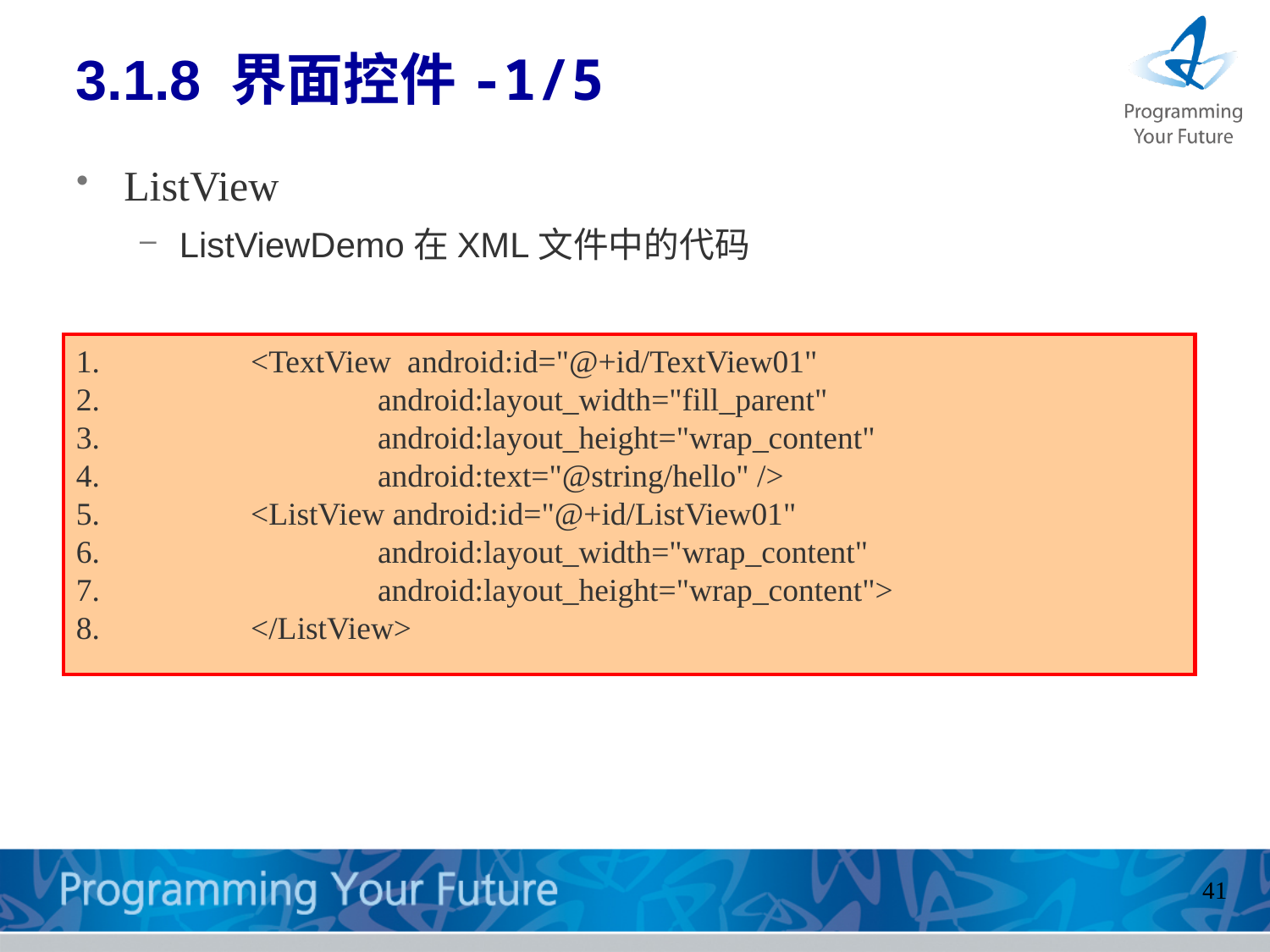

3.1.8 界面控件-1/5
ListView
ListViewDemo在XML文件中的代码

	<TextView  android:id="@+id/TextView01"
		android:layout_width="fill_parent"
		android:layout_height="wrap_content"
		android:text="@string/hello" />
	<ListView android:id="@+id/ListView01"
		android:layout_width="wrap_content"
		android:layout_height="wrap_content">
	</ListView>